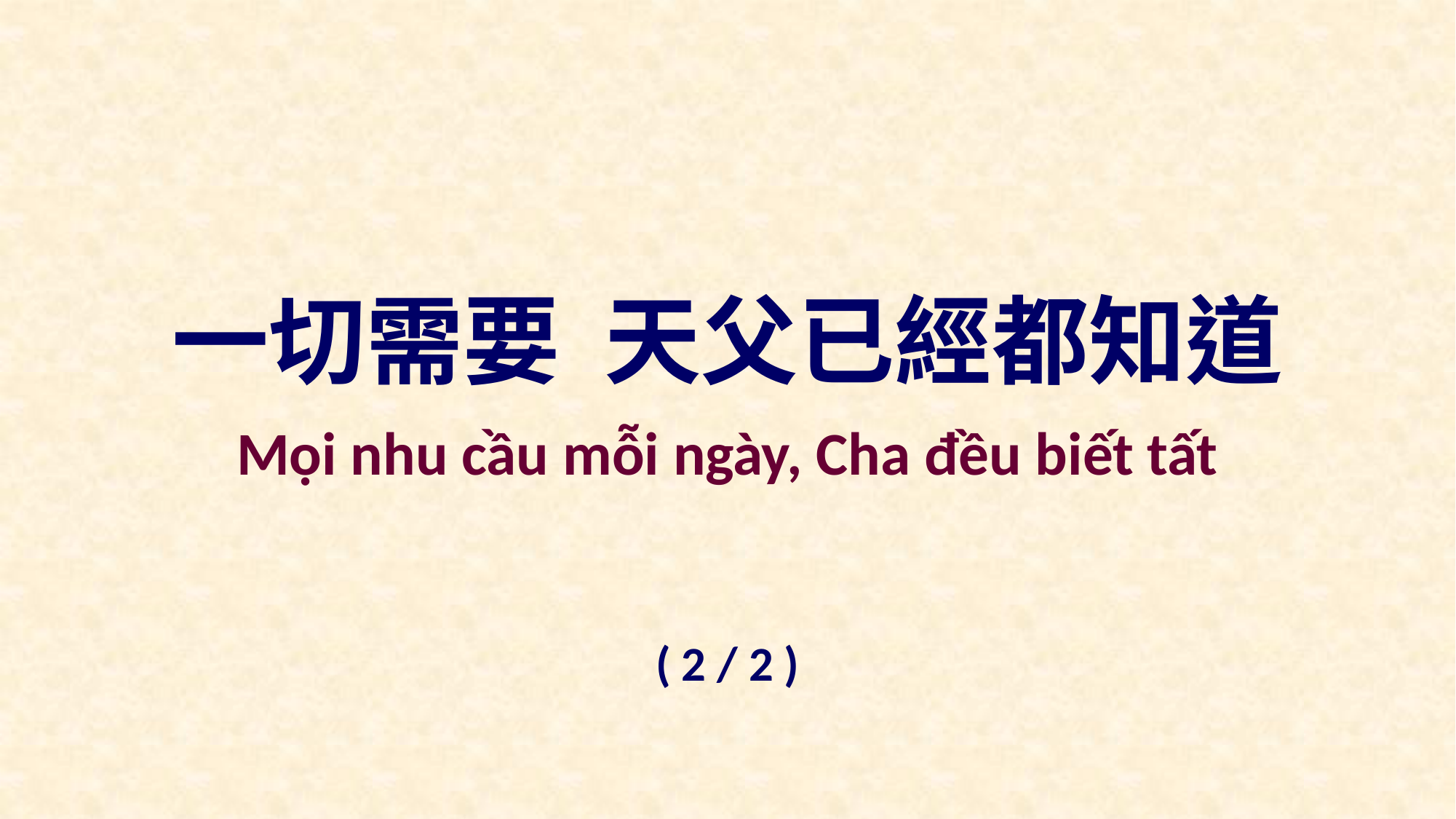

一切需要  天父已經都知道
Mọi nhu cầu mỗi ngày, Cha đều biết tất
( 2 / 2 )